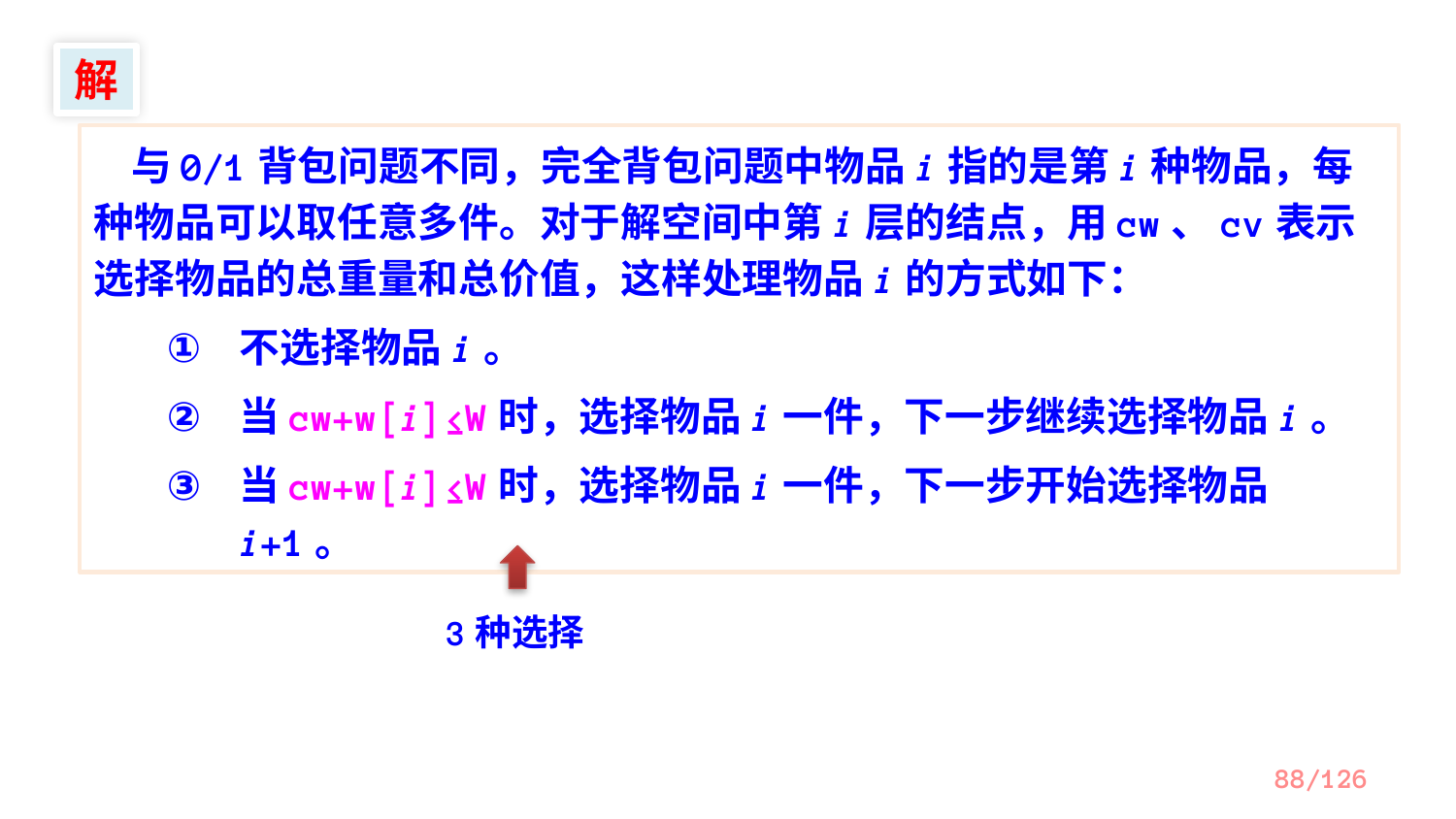

解
   与0/1背包问题不同，完全背包问题中物品i指的是第i种物品，每种物品可以取任意多件。对于解空间中第i层的结点，用cw、cv表示选择物品的总重量和总价值，这样处理物品i的方式如下：
不选择物品i。
当cw+w[i]≤W时，选择物品i一件，下一步继续选择物品i。
当cw+w[i]≤W时，选择物品i一件，下一步开始选择物品i+1。

3种选择
88/126